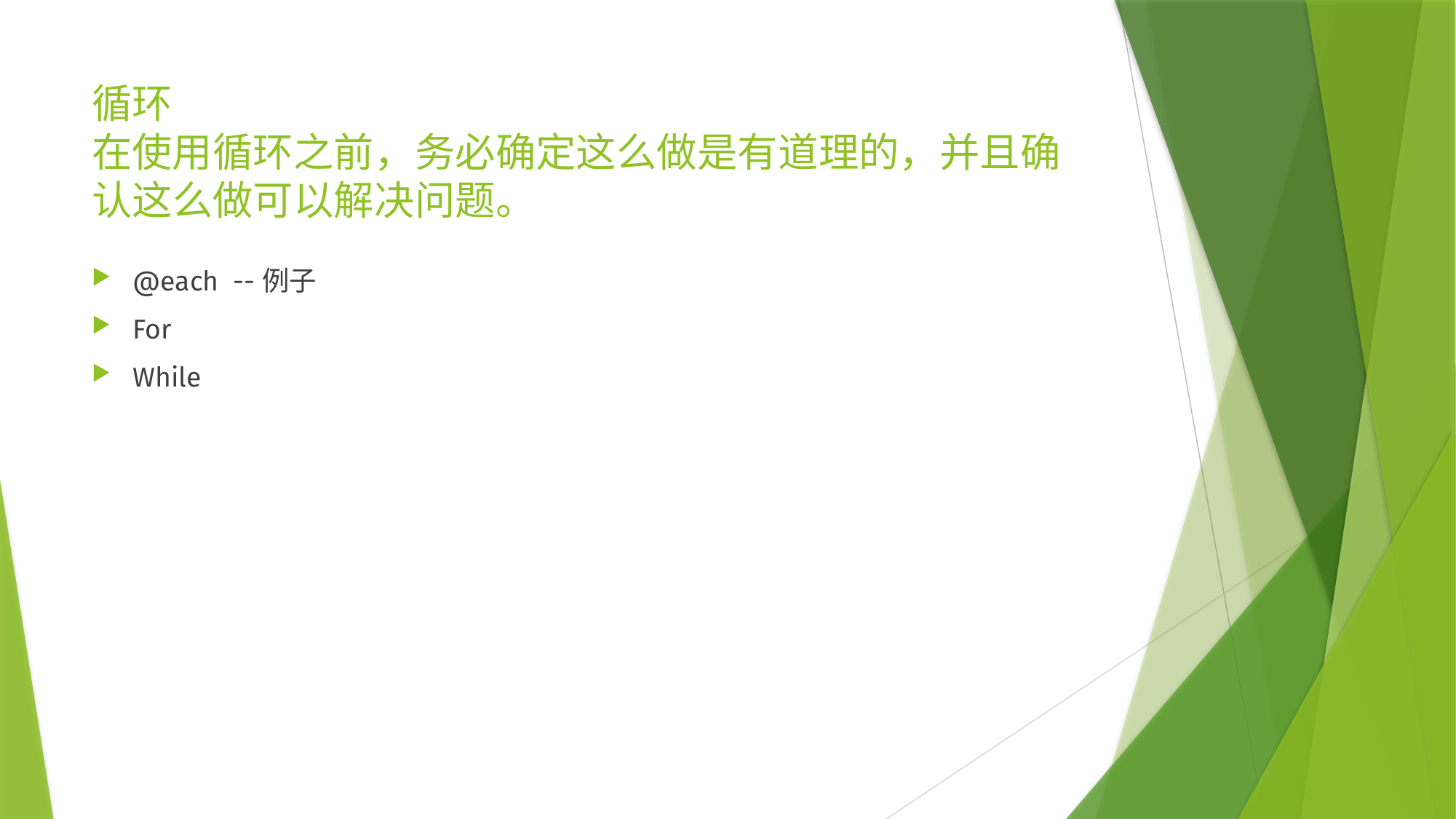

# 循环 在使用循环之前，务必确定这么做是有道理的，并且确认这么做可以解决问题。
@each  --例子
For
While